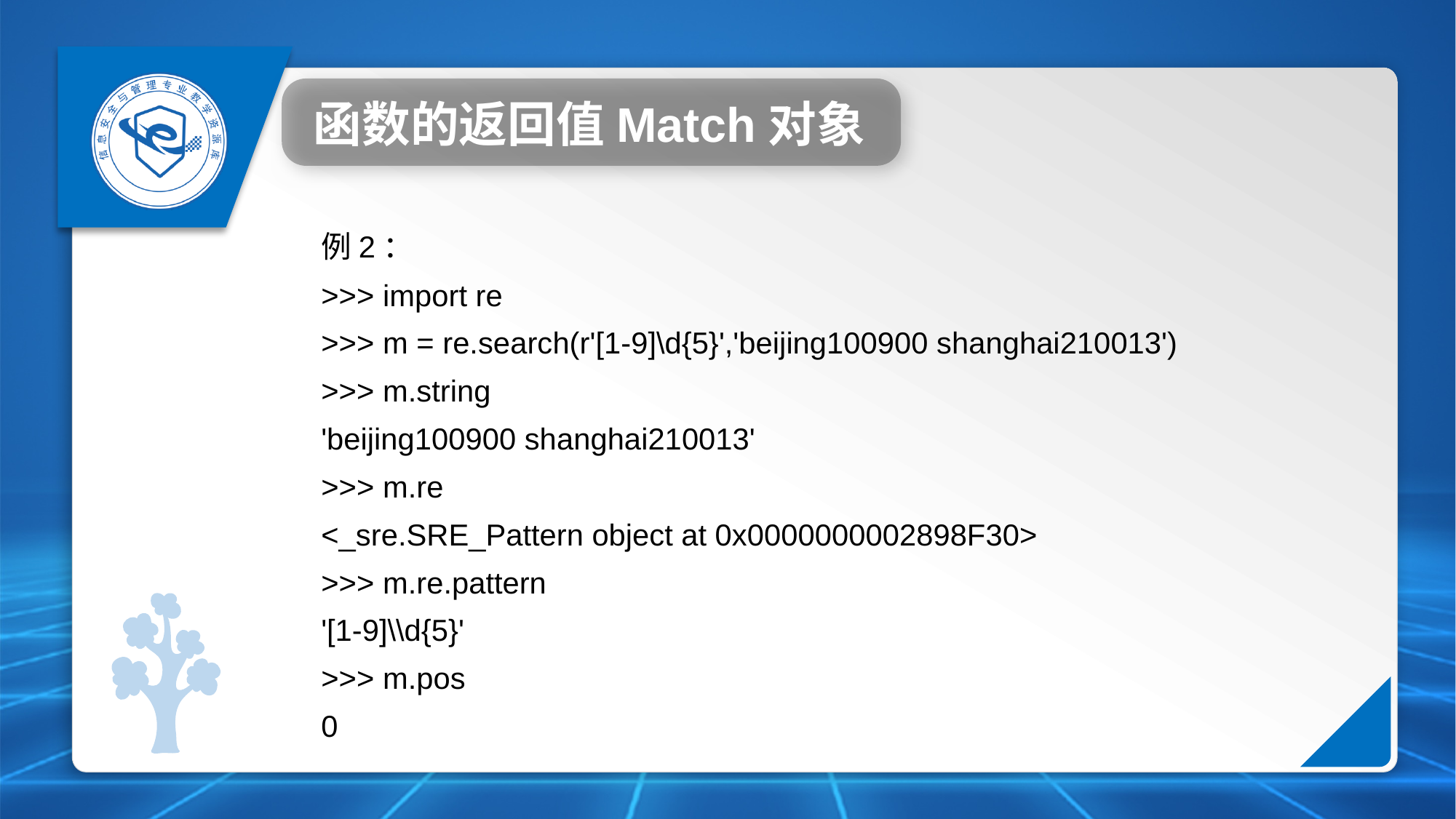

函数的返回值Match对象
例2：
>>> import re
>>> m = re.search(r'[1-9]\d{5}','beijing100900 shanghai210013')
>>> m.string
'beijing100900 shanghai210013'
>>> m.re
<_sre.SRE_Pattern object at 0x0000000002898F30>
>>> m.re.pattern
'[1-9]\\d{5}'
>>> m.pos
0